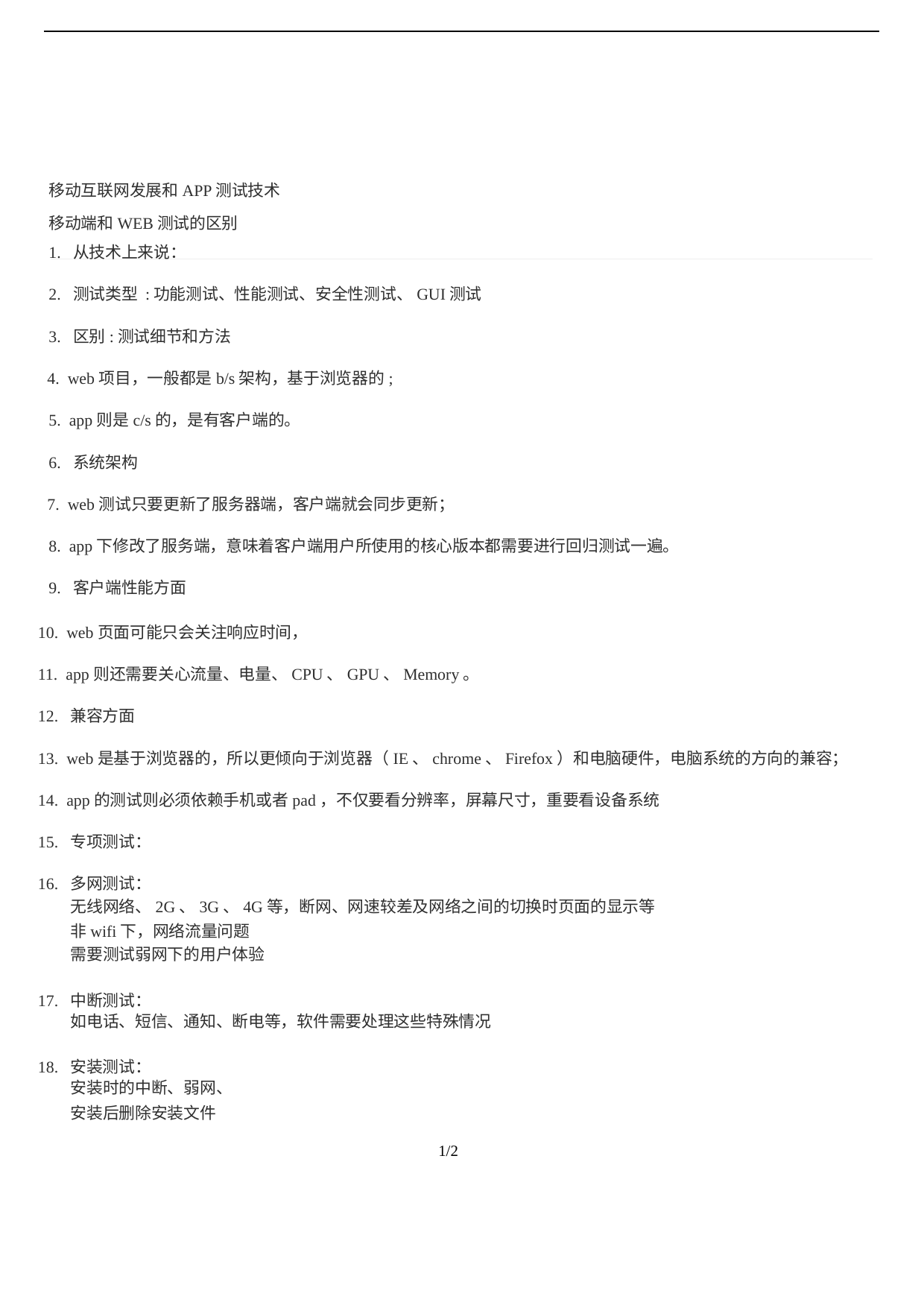

移动互联⽹发展和APP测试技术
		移动端和WEB测试的区别
		1.  从技术上来说：

		2.  测试类型 :功能测试、性能测试、安全性测试、GUI测试

		3.  区别:测试细节和⽅法

	4.  web项⽬，⼀般都是b/s架构，基于浏览器的;

		5.  app则是c/s的，是有客户端的。

		6.  系统架构

	7.  web测试只要更新了服务器端，客户端就会同步更新；

		8.  app下修改了服务端，意味着客户端⽤户所使⽤的核⼼版本都需要进⾏回归测试⼀遍。

		9.  客户端性能⽅⾯

10.  web页⾯可能只会关注响应时间，

11.  app则还需要关⼼流量、电量、CPU、GPU、Memory。

12.  兼容⽅⾯

13.  web是基于浏览器的，所以更倾向于浏览器（IE、chrome、Firefox）和电脑硬件，电脑系统的⽅向的兼容；

14.  app的测试则必须依赖⼿机或者pad，不仅要看分辨率，屏幕尺⼨，重要看设备系统

15.  专项测试：

16.  多⽹测试：
			⽆线⽹络、2G、3G、4G等，断⽹、⽹速较差及⽹络之间的切换时页⾯的显⽰等
			⾮wifi下，⽹络流量问题
			需要测试弱⽹下的⽤户体验

17.  中断测试：
			如电话、短信、通知、断电等，软件需要处理这些特殊情况

18.  安装测试：
			安装时的中断、弱⽹、
			安装后删除安装⽂件

						1/2